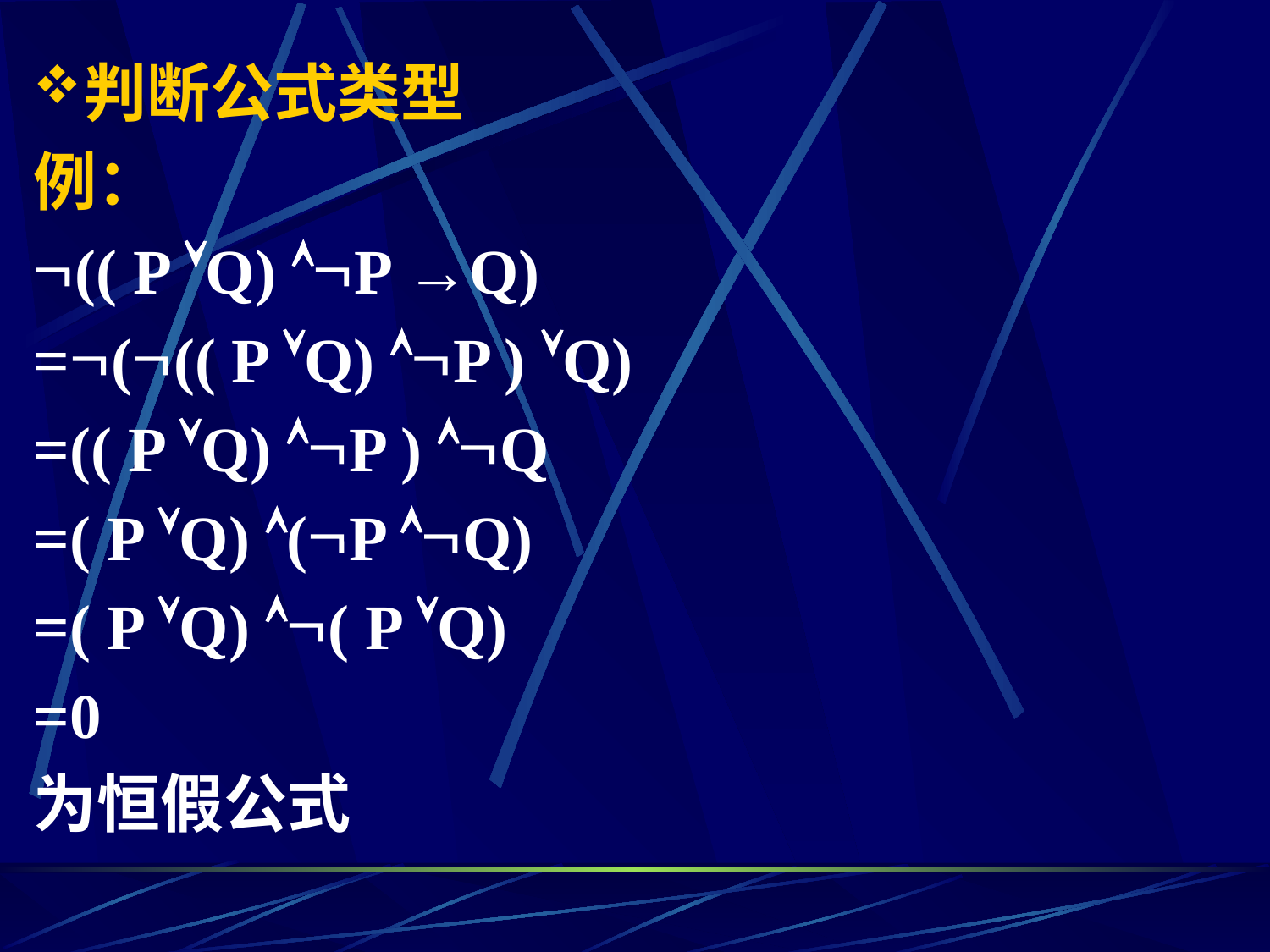

判断公式类型
例：
¬(( P ∨Q) ∧¬P →Q)
=¬(¬(( P ∨Q) ∧¬P ) ∨Q)
=(( P ∨Q) ∧¬P ) ∧¬Q
=( P ∨Q) ∧(¬P ∧¬Q)
=( P ∨Q) ∧¬( P ∨Q)
=0
为恒假公式

36